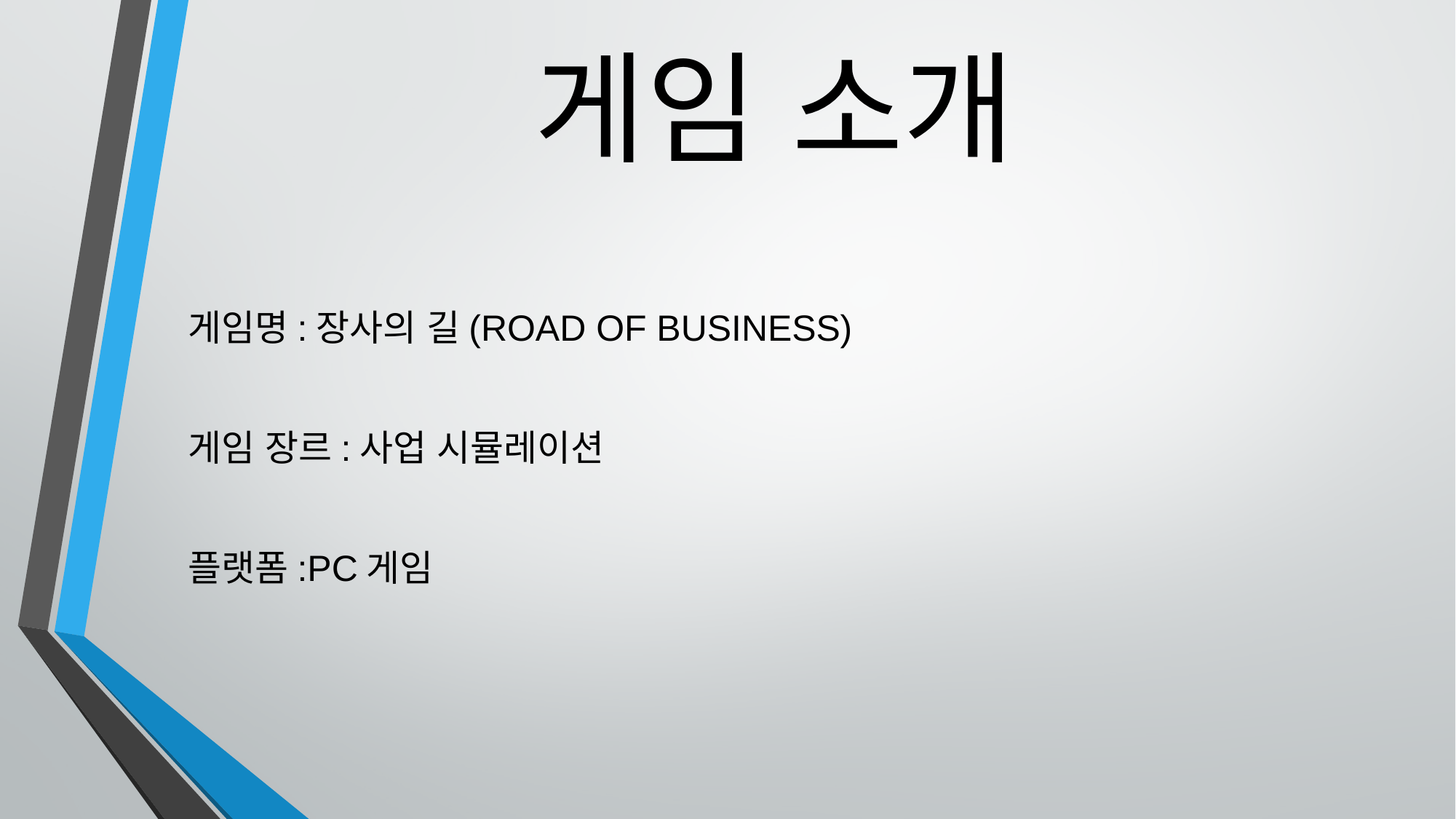

# 게임 소개
게임명:장사의 길(ROAD OF BUSINESS)

게임 장르:사업 시뮬레이션

플랫폼:PC게임